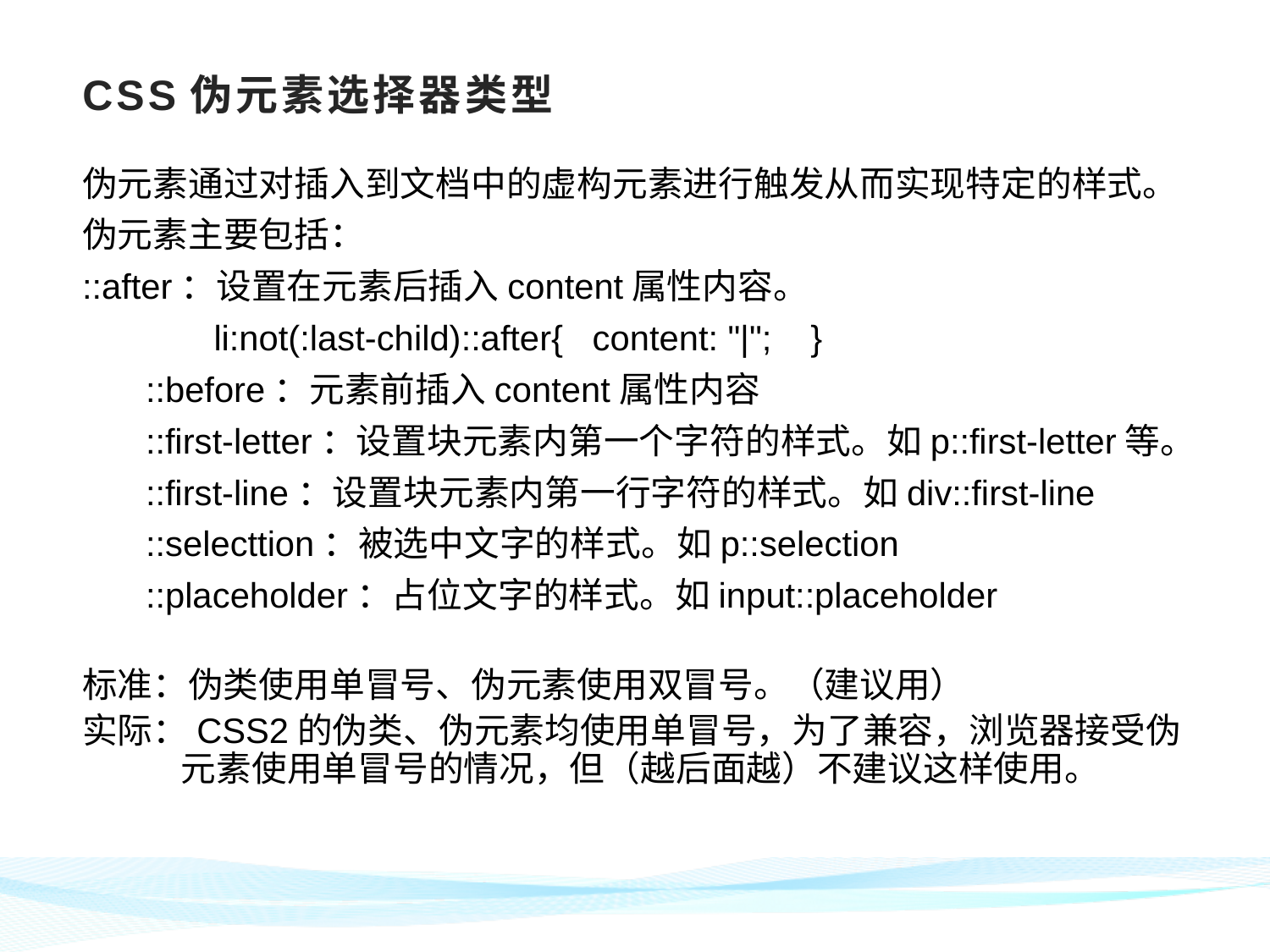

# CSS伪元素选择器类型
伪元素通过对插入到文档中的虚构元素进行触发从而实现特定的样式。
伪元素主要包括：
::after：设置在元素后插入content属性内容。
       li:not(:last-child)::after{   content: "|";    }
::before：元素前插入content属性内容
::first-letter：设置块元素内第一个字符的样式。如p::first-letter等。
::first-line：设置块元素内第一行字符的样式。如div::first-line
::selecttion：被选中文字的样式。如p::selection
::placeholder：占位文字的样式。如input::placeholder

标准：伪类使用单冒号、伪元素使用双冒号。（建议用）
实际：CSS2的伪类、伪元素均使用单冒号，为了兼容，浏览器接受伪元素使用单冒号的情况，但（越后面越）不建议这样使用。